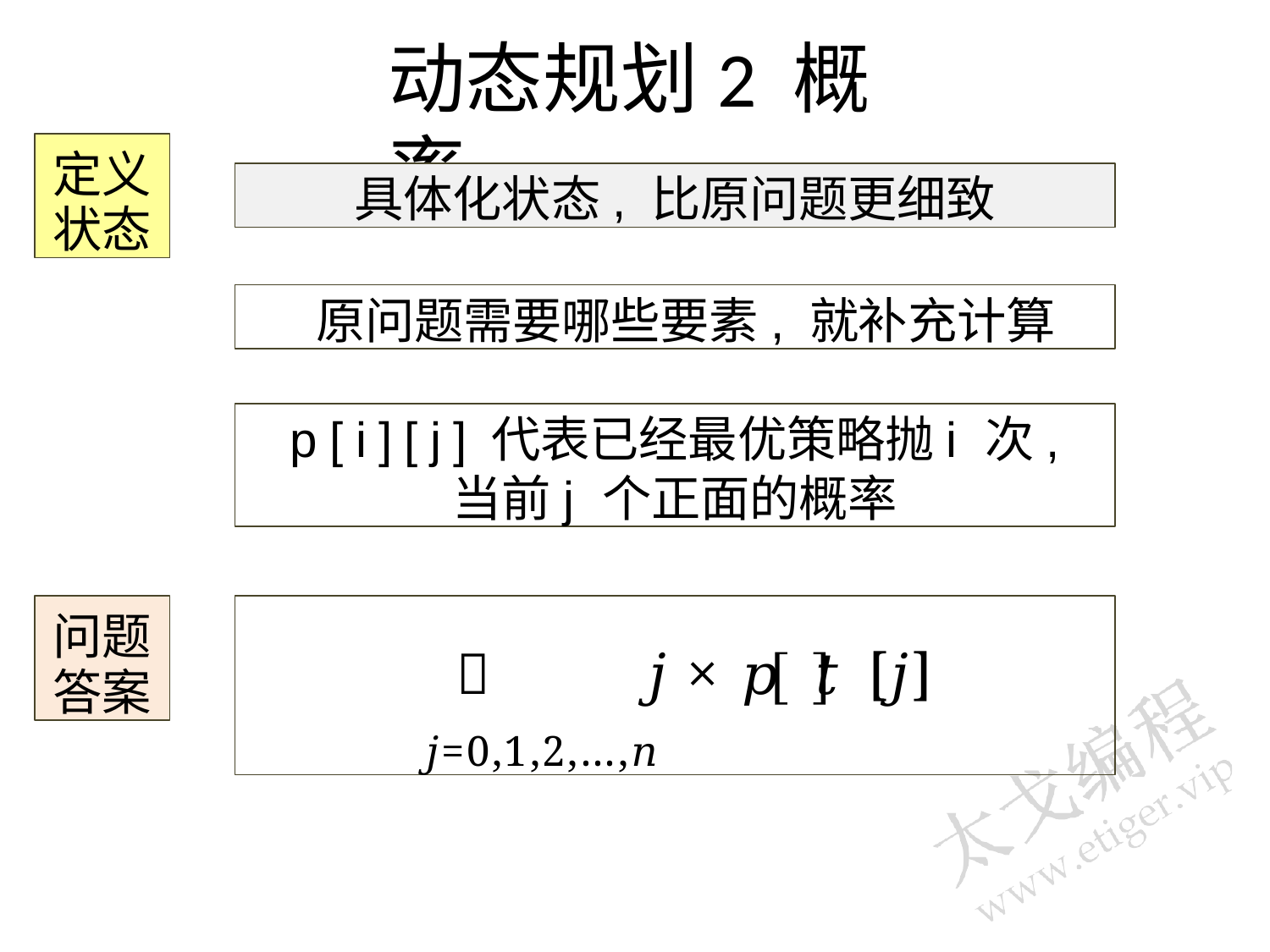

# 动态规划2 概率
定义 状态
具体化状态,比原问题更细致
原问题需要哪些要素,就补充计算
p[i][j]代表已经最优策略抛i次,
当前j个正面的概率
问题 答案
෍	𝑗 × 𝑝 𝑡 [𝑗]
𝑗=0,1,2,…,𝑛